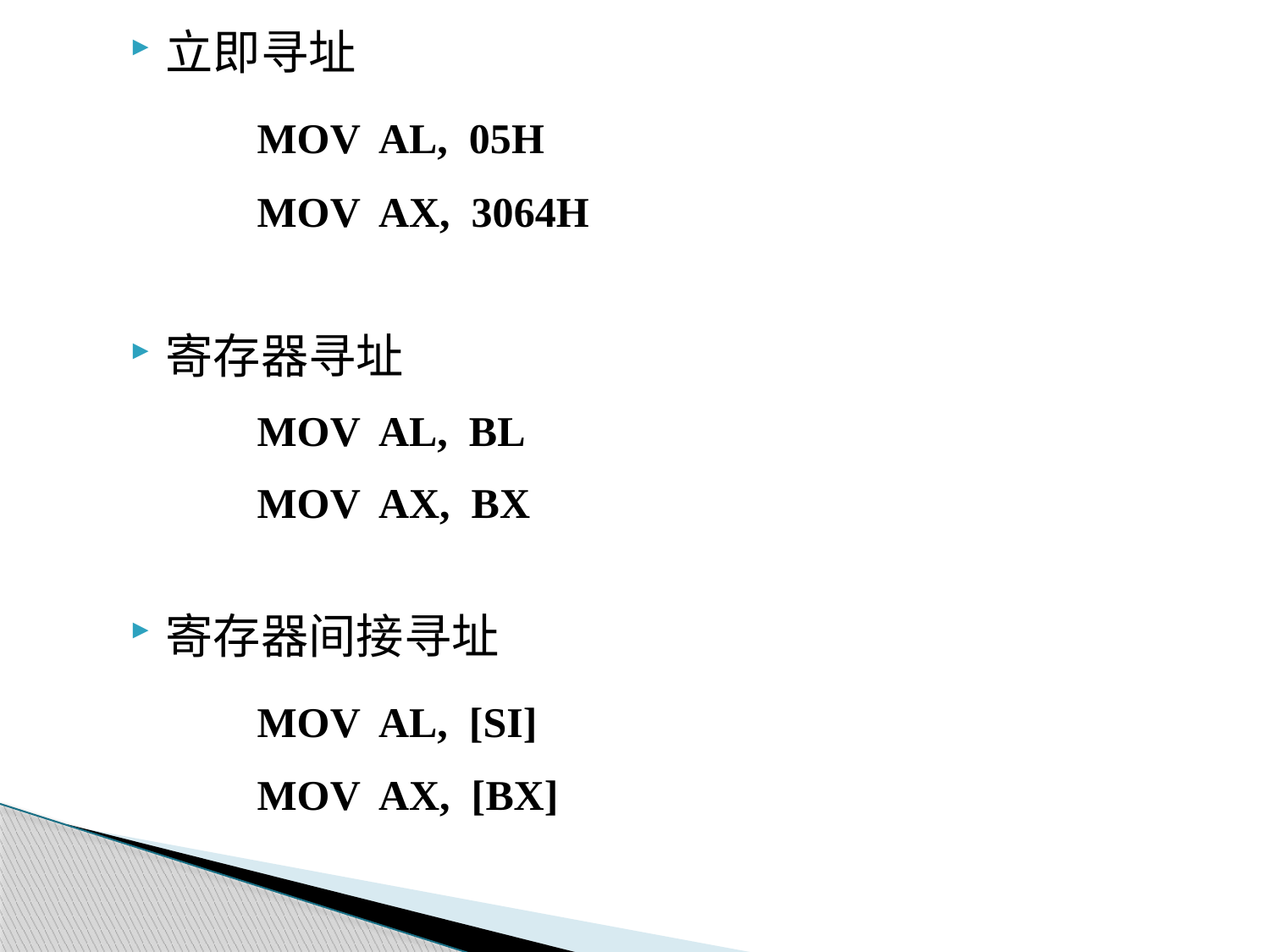

立即寻址
	MOV  AL,  05H
	MOV  AX,  3064H

寄存器寻址
	MOV  AL,  BL
	MOV  AX,  BX

寄存器间接寻址
	MOV  AL,  [SI]
	MOV  AX,  [BX]